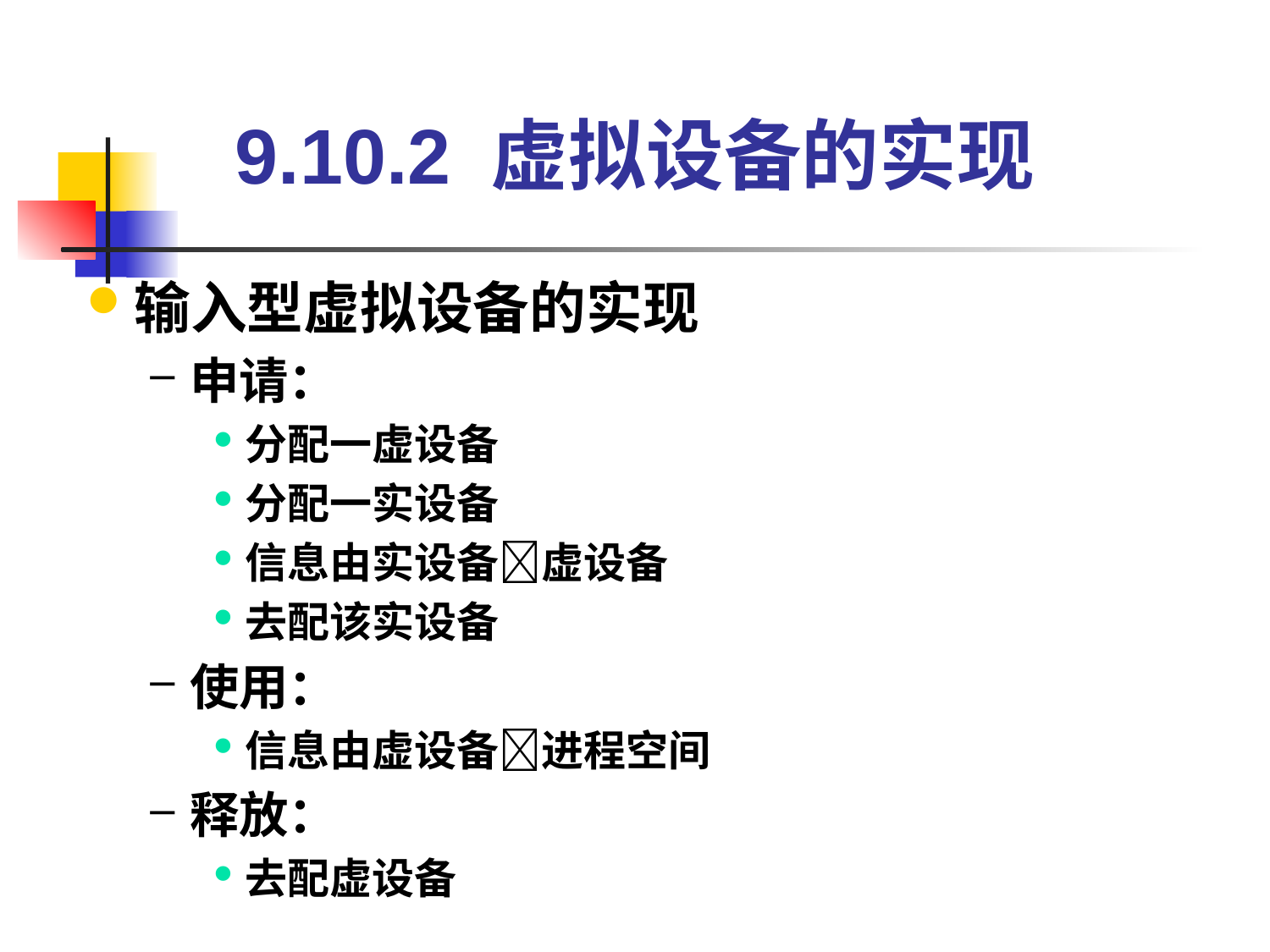

9.10.2 虚拟设备的实现
输入型虚拟设备的实现
申请：
分配一虚设备
分配一实设备
信息由实设备⇒虚设备
去配该实设备
使用：
信息由虚设备⇒进程空间
释放：
去配虚设备